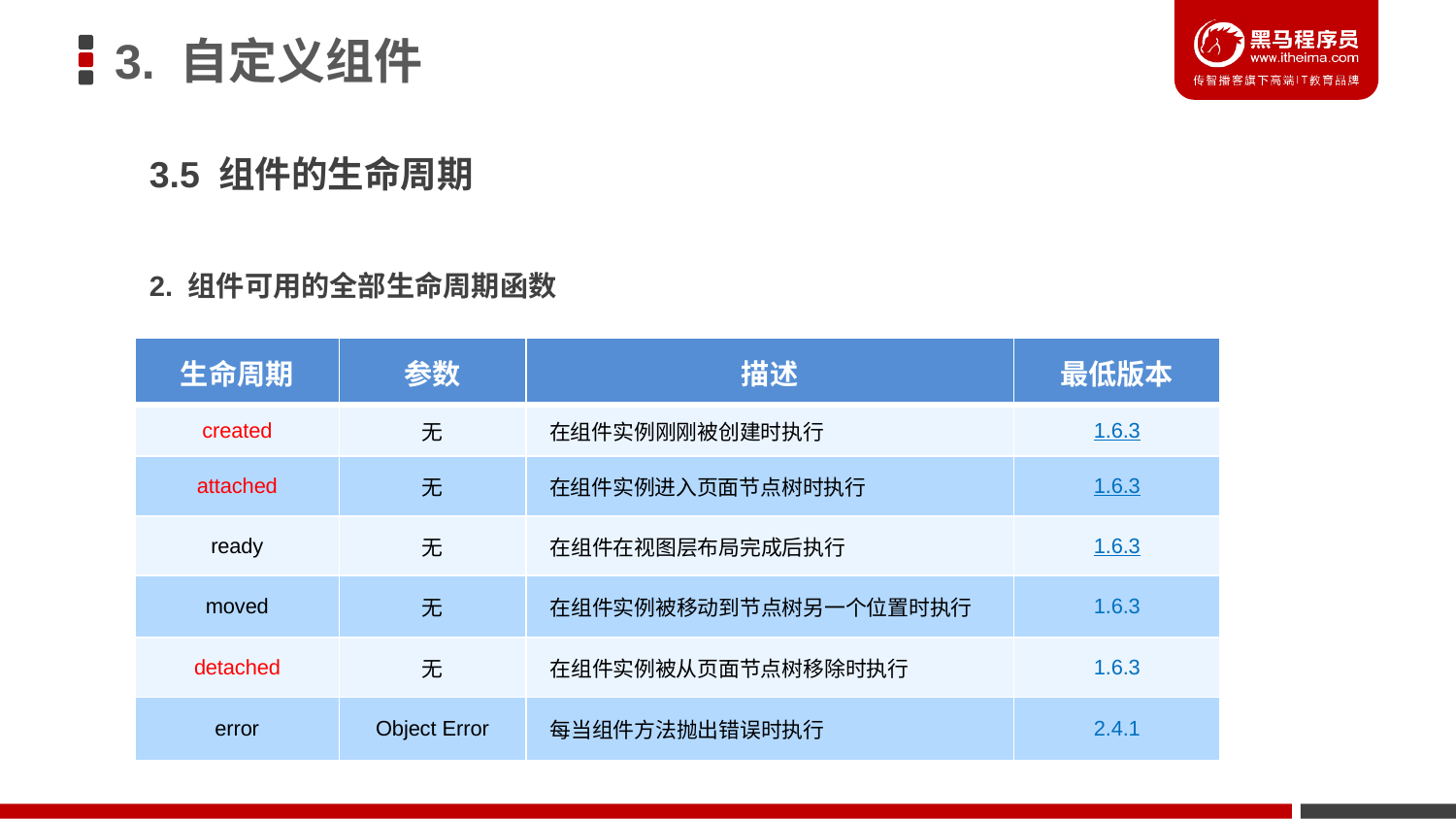

# 3. 自定义组件
3.5 组件的生命周期
2. 组件可用的全部生命周期函数
| 生命周期 | 参数 | 描述 | 最低版本 |
| --- | --- | --- | --- |
| created | 无 | 在组件实例刚刚被创建时执行 | 1.6.3 |
| attached | 无 | 在组件实例进入页面节点树时执行 | 1.6.3 |
| ready | 无 | 在组件在视图层布局完成后执行 | 1.6.3 |
| moved | 无 | 在组件实例被移动到节点树另一个位置时执行 | 1.6.3 |
| detached | 无 | 在组件实例被从页面节点树移除时执行 | 1.6.3 |
| error | Object Error | 每当组件方法抛出错误时执行 | 2.4.1 |